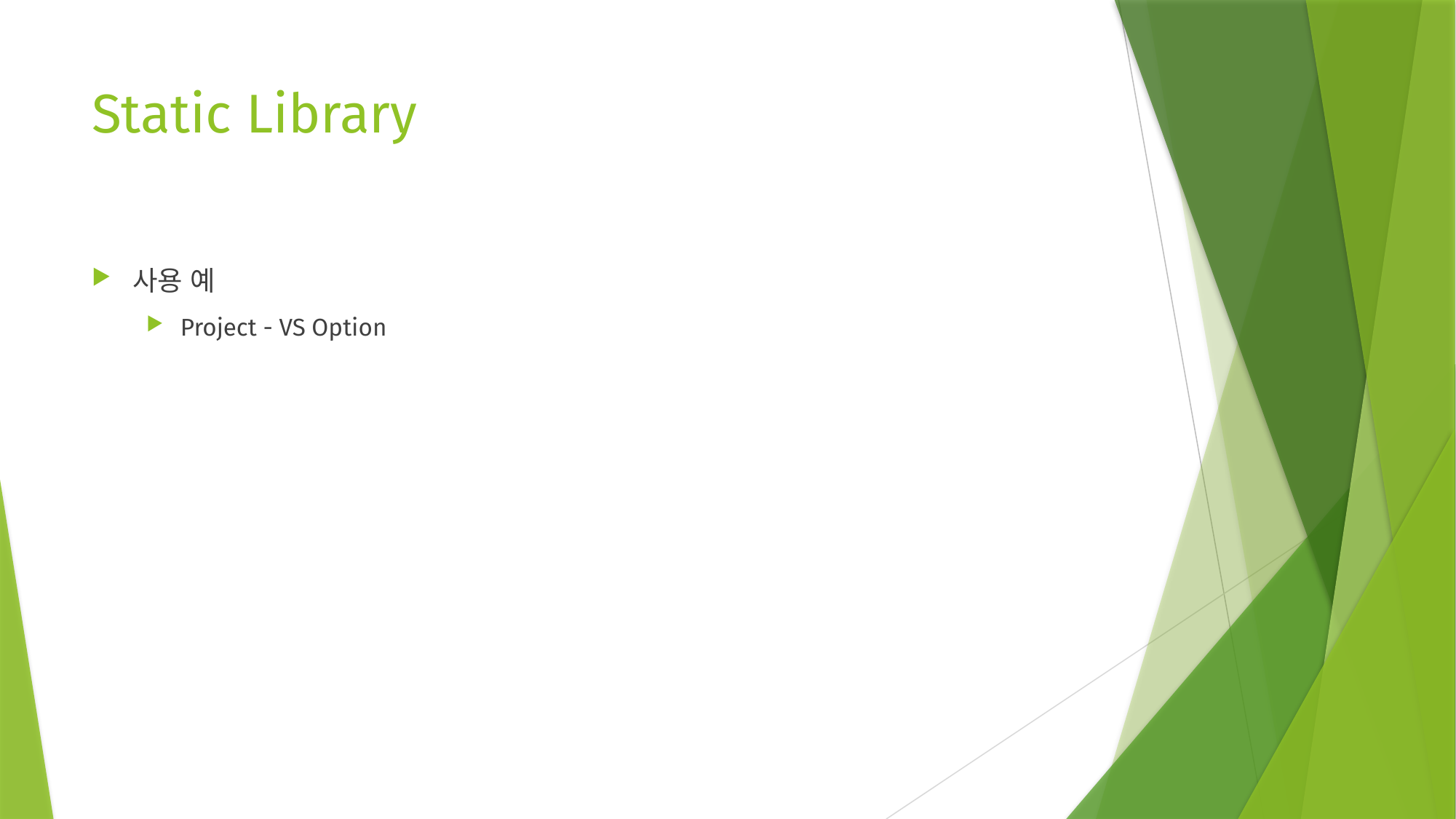

# Static Library
사용 예
Project - VS Option